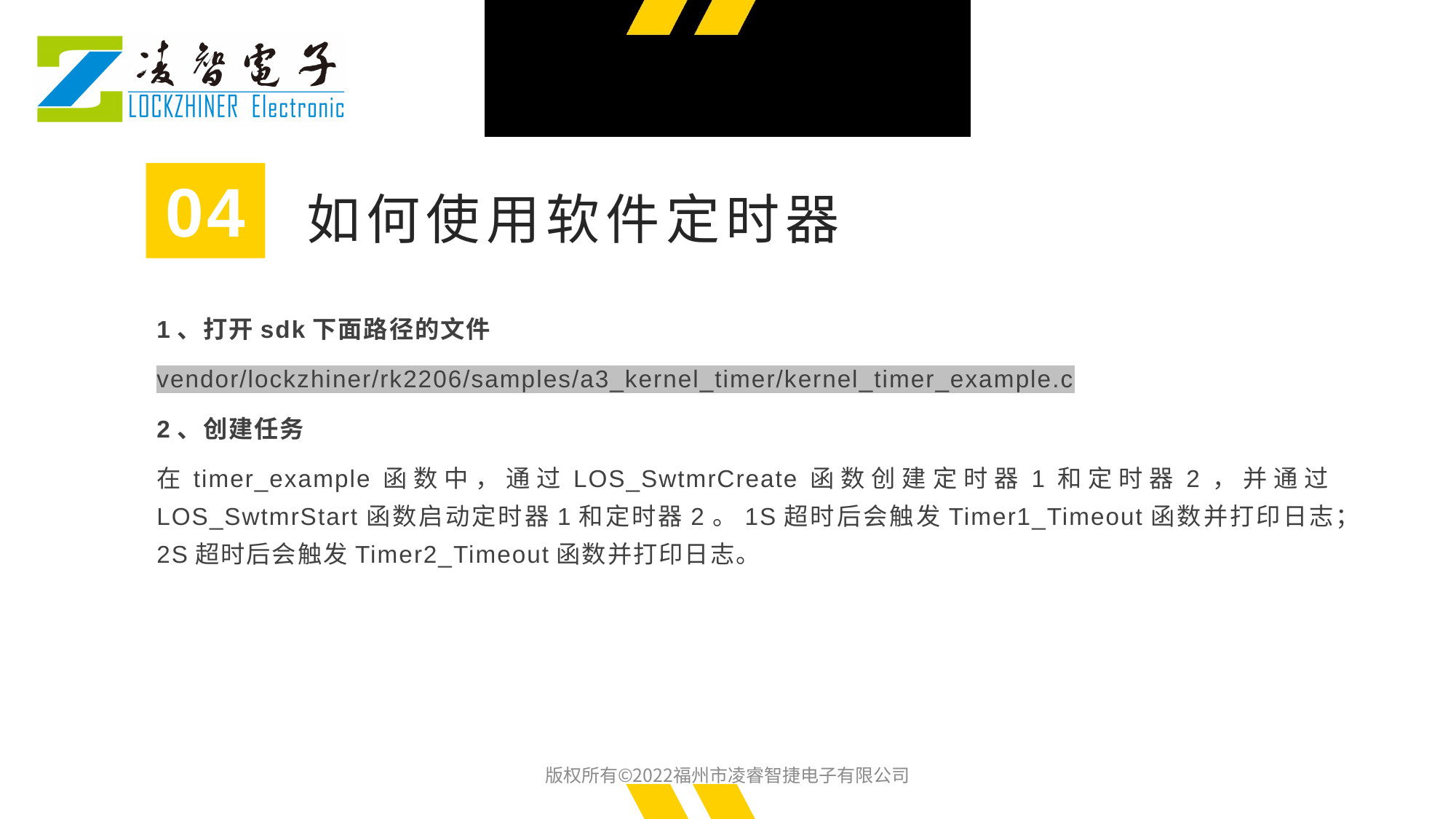

04
如何使用软件定时器
1、打开sdk下面路径的文件
vendor/lockzhiner/rk2206/samples/a3_kernel_timer/kernel_timer_example.c
2、创建任务
在timer_example函数中，通过LOS_SwtmrCreate函数创建定时器1和定时器2，并通过LOS_SwtmrStart函数启动定时器1和定时器2。1S超时后会触发Timer1_Timeout函数并打印日志；2S超时后会触发Timer2_Timeout函数并打印日志。

版权所有©2022福州市凌睿智捷电子有限公司
9